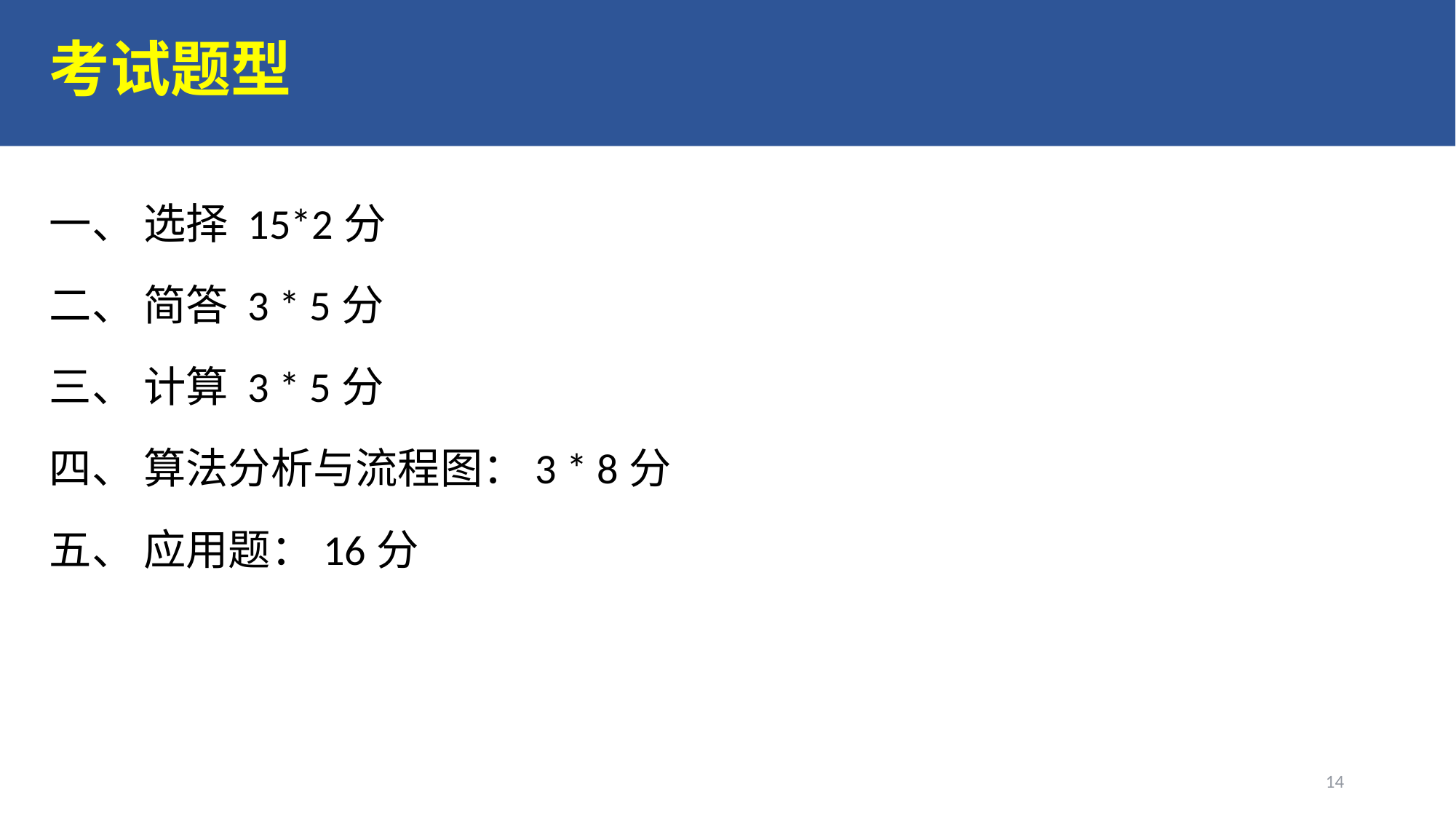

# 考试题型
一、 选择 15*2分
二、 简答 3 * 5分
三、 计算 3 * 5分
四、 算法分析与流程图：3 * 8分
五、 应用题：16分
14